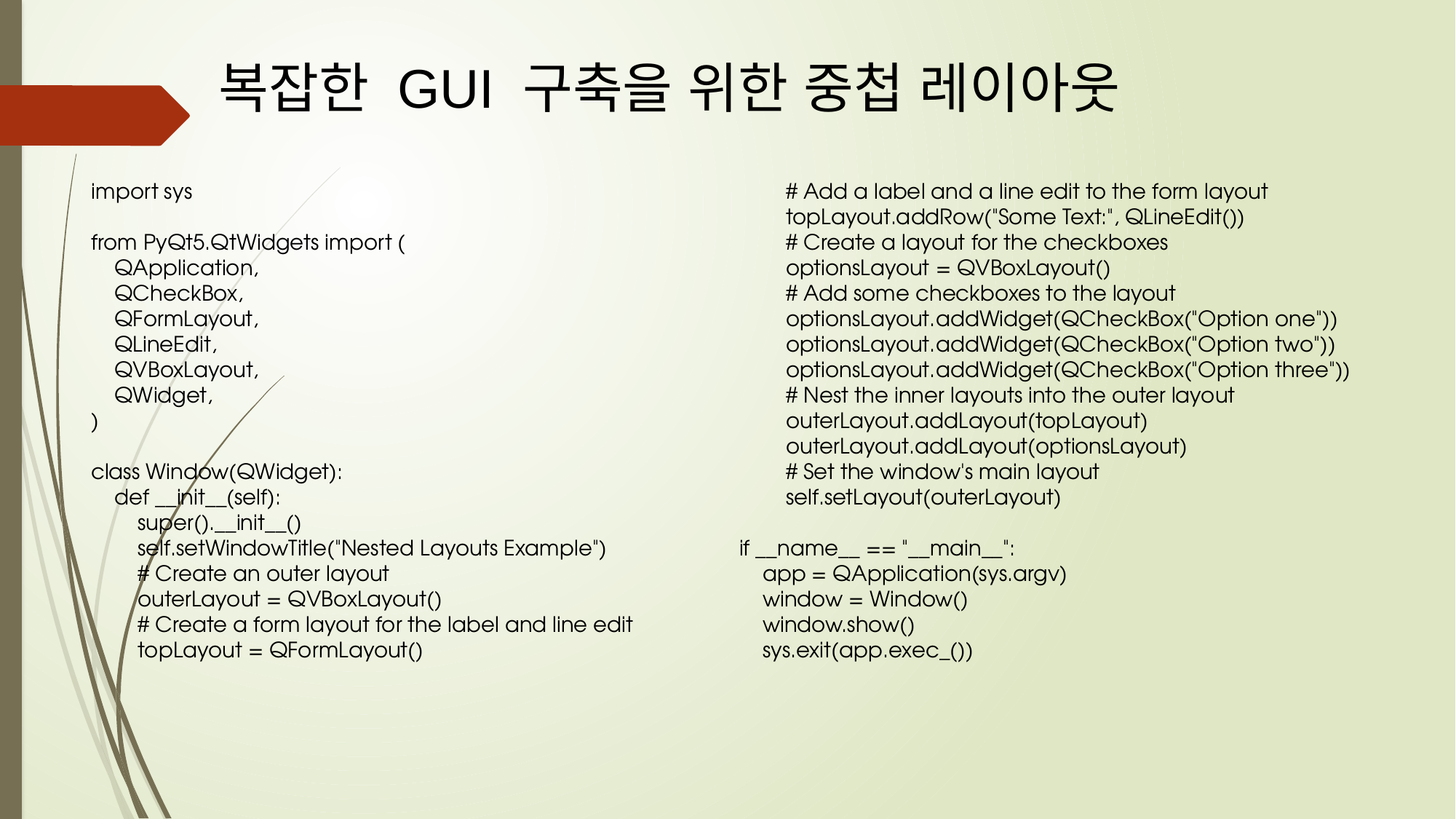

# 복잡한 GUI 구축을 위한 중첩 레이아웃
import sys

from PyQt5.QtWidgets import (
    QApplication,
    QCheckBox,
    QFormLayout,
    QLineEdit,
    QVBoxLayout,
    QWidget,
)

class Window(QWidget):
    def __init__(self):
        super().__init__()
        self.setWindowTitle("Nested Layouts Example")
        # Create an outer layout
        outerLayout = QVBoxLayout()
        # Create a form layout for the label and line edit
        topLayout = QFormLayout()
        # Add a label and a line edit to the form layout
        topLayout.addRow("Some Text:", QLineEdit())
        # Create a layout for the checkboxes
        optionsLayout = QVBoxLayout()
        # Add some checkboxes to the layout
        optionsLayout.addWidget(QCheckBox("Option one"))
        optionsLayout.addWidget(QCheckBox("Option two"))
        optionsLayout.addWidget(QCheckBox("Option three"))
        # Nest the inner layouts into the outer layout
        outerLayout.addLayout(topLayout)
        outerLayout.addLayout(optionsLayout)
        # Set the window's main layout
        self.setLayout(outerLayout)

if __name__ == "__main__":
    app = QApplication(sys.argv)
    window = Window()
    window.show()
    sys.exit(app.exec_())